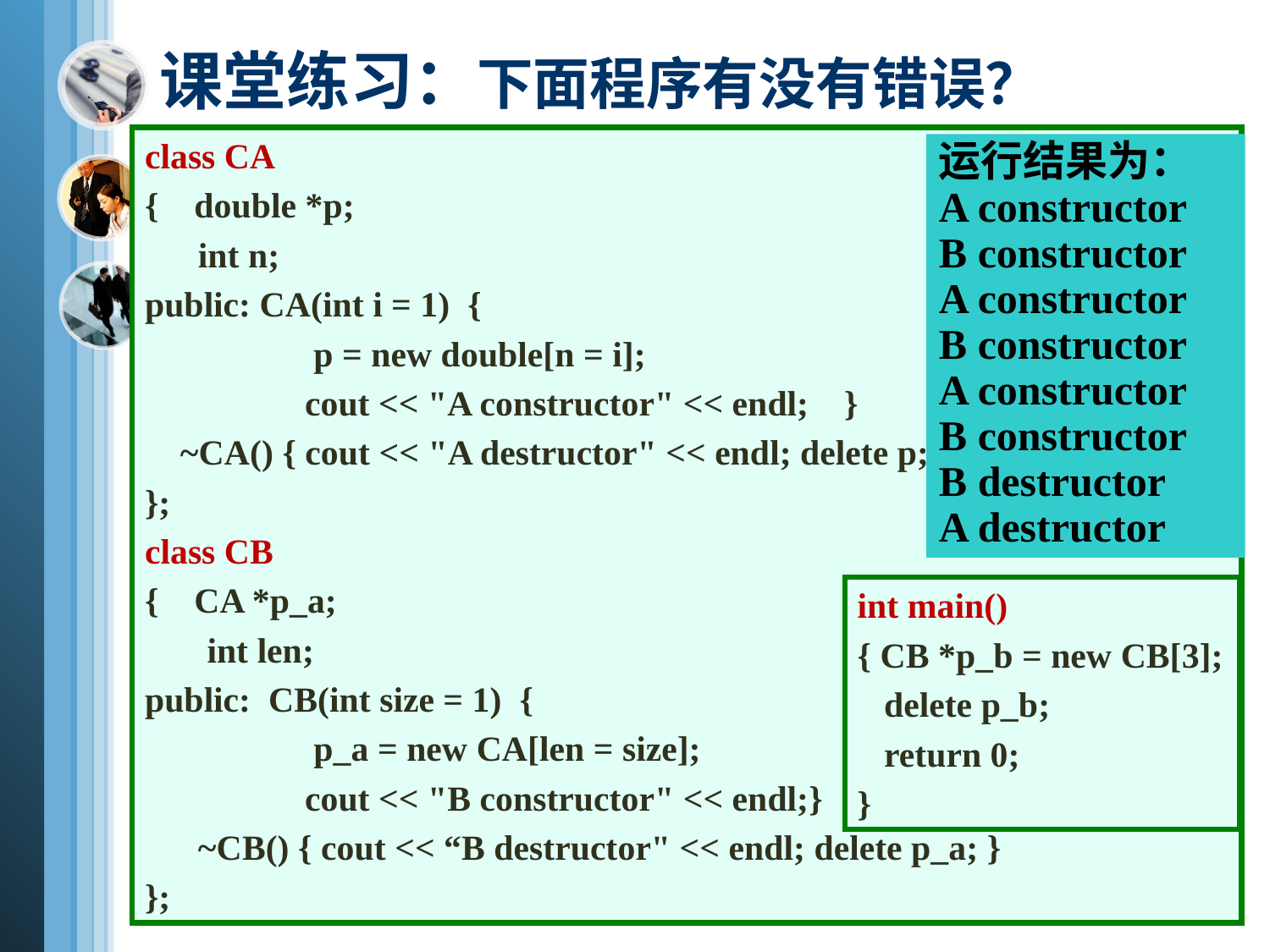

# 课堂练习：下面程序有没有错误？
class CA
{    double *p;
      int n;
public: CA(int i = 1)  {
                   p = new double[n = i];
                  cout << "A constructor" << endl;    }
    ~CA() { cout << "A destructor" << endl; delete p; }
};
class CB
{    CA *p_a;
       int len;
public:  CB(int size = 1)  {
                   p_a = new CA[len = size];
                  cout << "B constructor" << endl;}
      ~CB() { cout << “B destructor" << endl; delete p_a; }
};
运行结果为：
A constructor
B constructor
A constructor
B constructor
A constructor
B constructor
B destructor
A destructor
int main()
{ CB *p_b = new CB[3];
   delete p_b;
   return 0;
}